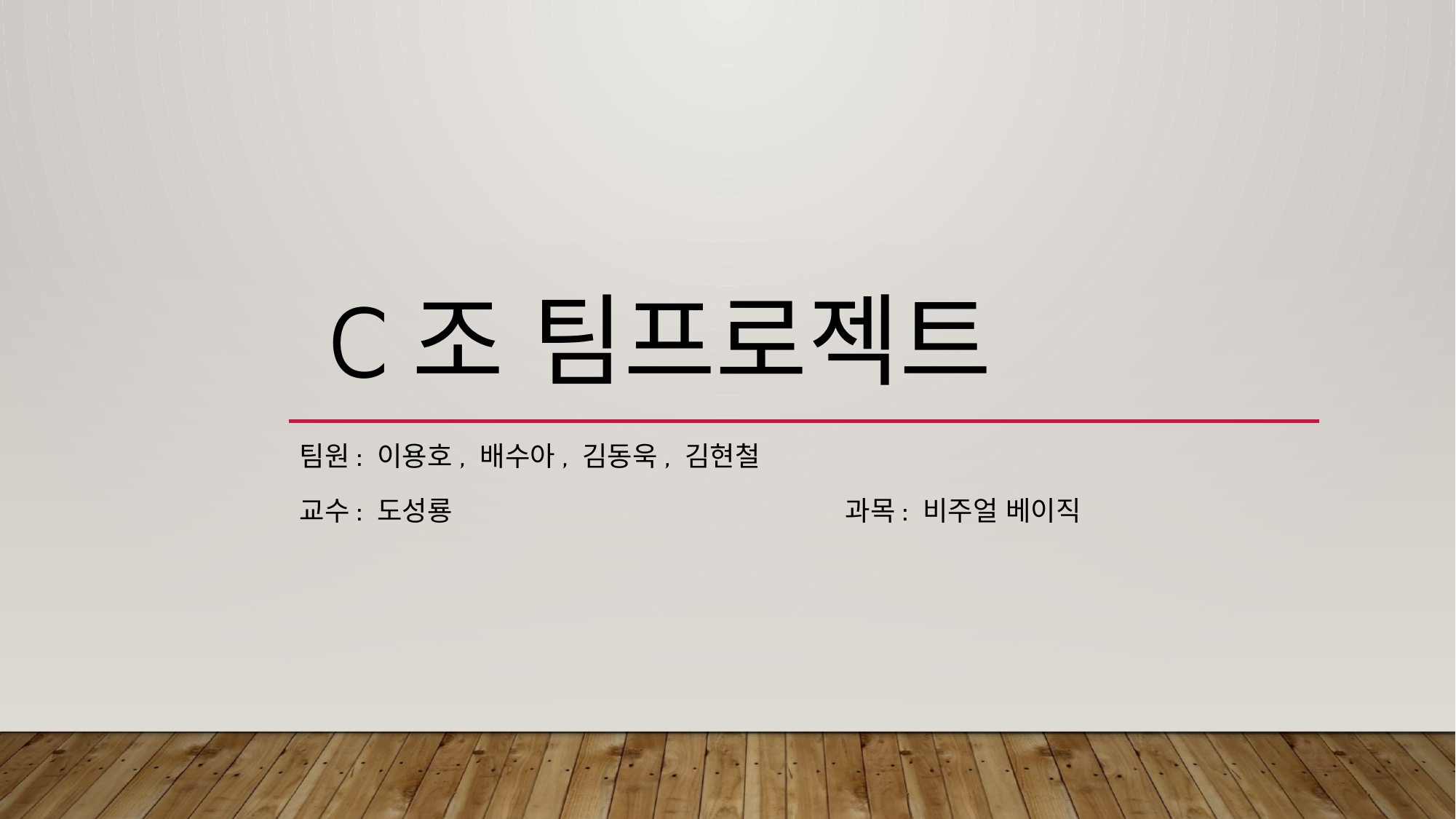

# C조 팀프로젝트
팀원: 이용호, 배수아, 김동욱, 김현철
교수: 도성룡				과목: 비주얼 베이직